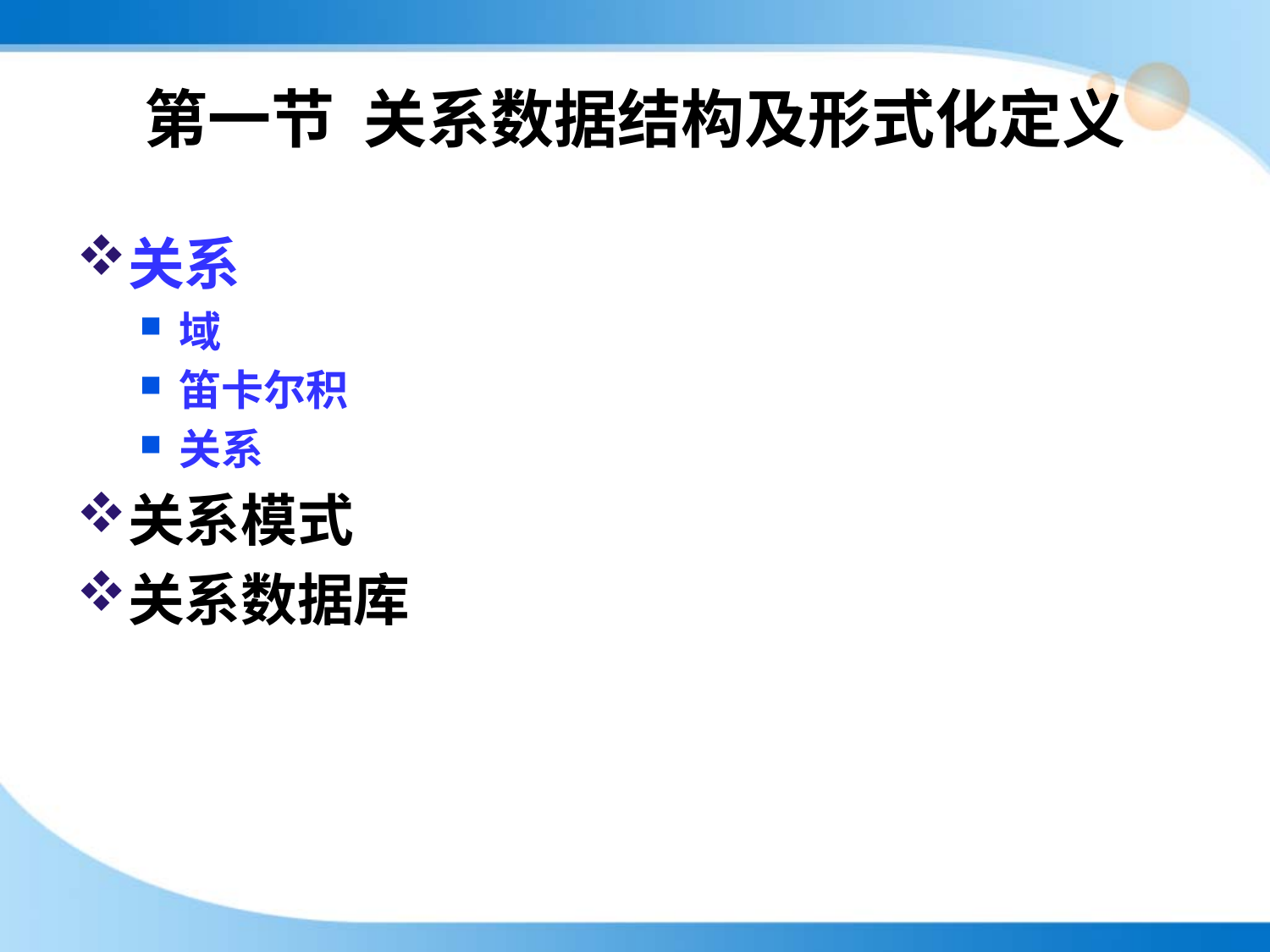

# 第一节  关系数据结构及形式化定义
关系
域
笛卡尔积
关系
关系模式
关系数据库